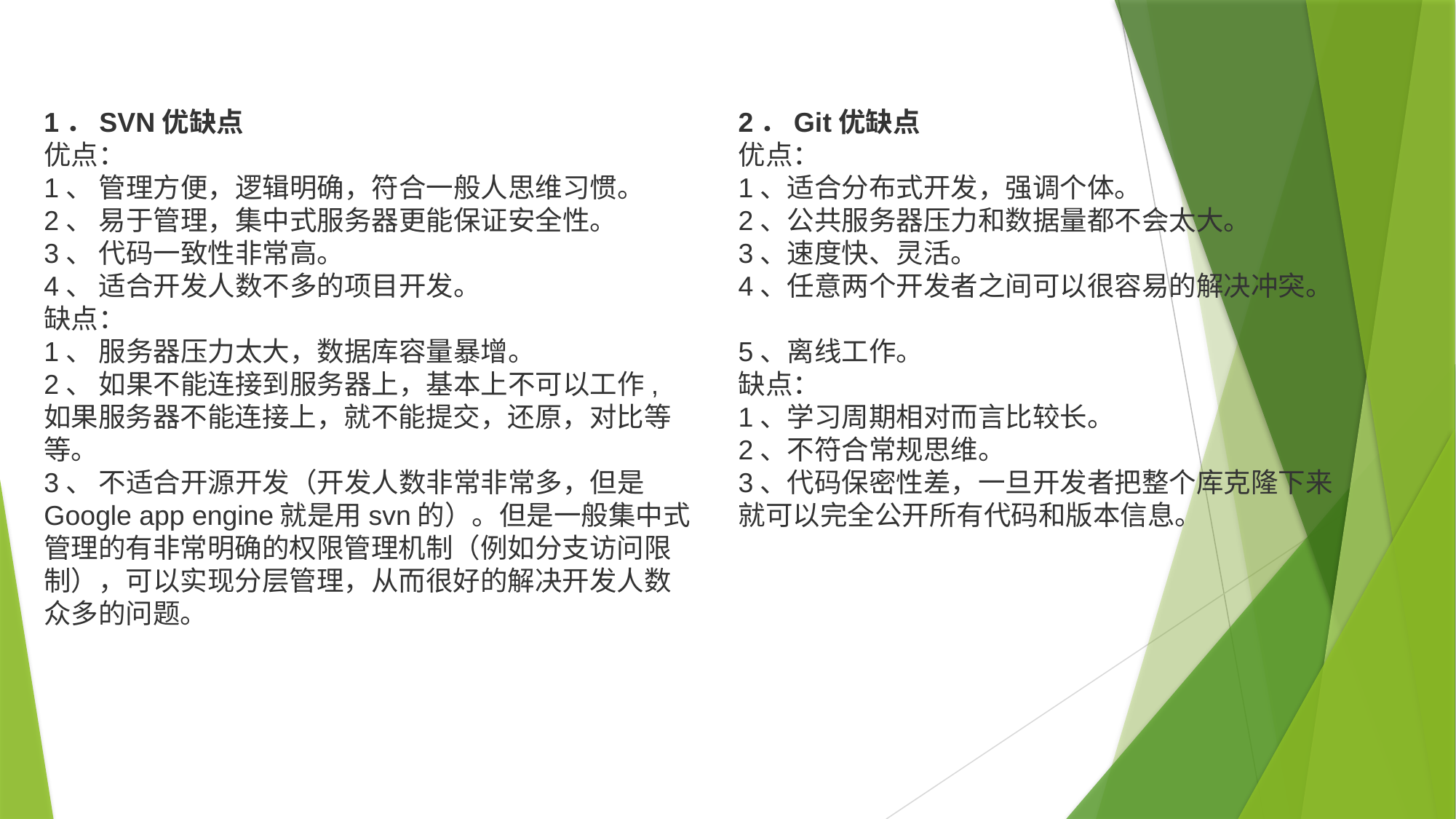

1．SVN优缺点
优点：
1、 管理方便，逻辑明确，符合一般人思维习惯。
2、 易于管理，集中式服务器更能保证安全性。
3、 代码一致性非常高。
4、 适合开发人数不多的项目开发。
缺点：
1、 服务器压力太大，数据库容量暴增。
2、 如果不能连接到服务器上，基本上不可以工作, 如果服务器不能连接上，就不能提交，还原，对比等等。
3、 不适合开源开发（开发人数非常非常多，但是Google app engine就是用svn的）。但是一般集中式管理的有非常明确的权限管理机制（例如分支访问限制），可以实现分层管理，从而很好的解决开发人数众多的问题。
2．Git优缺点
优点：
1、适合分布式开发，强调个体。
2、公共服务器压力和数据量都不会太大。
3、速度快、灵活。
4、任意两个开发者之间可以很容易的解决冲突。
5、离线工作。
缺点：
1、学习周期相对而言比较长。
2、不符合常规思维。
3、代码保密性差，一旦开发者把整个库克隆下来就可以完全公开所有代码和版本信息。